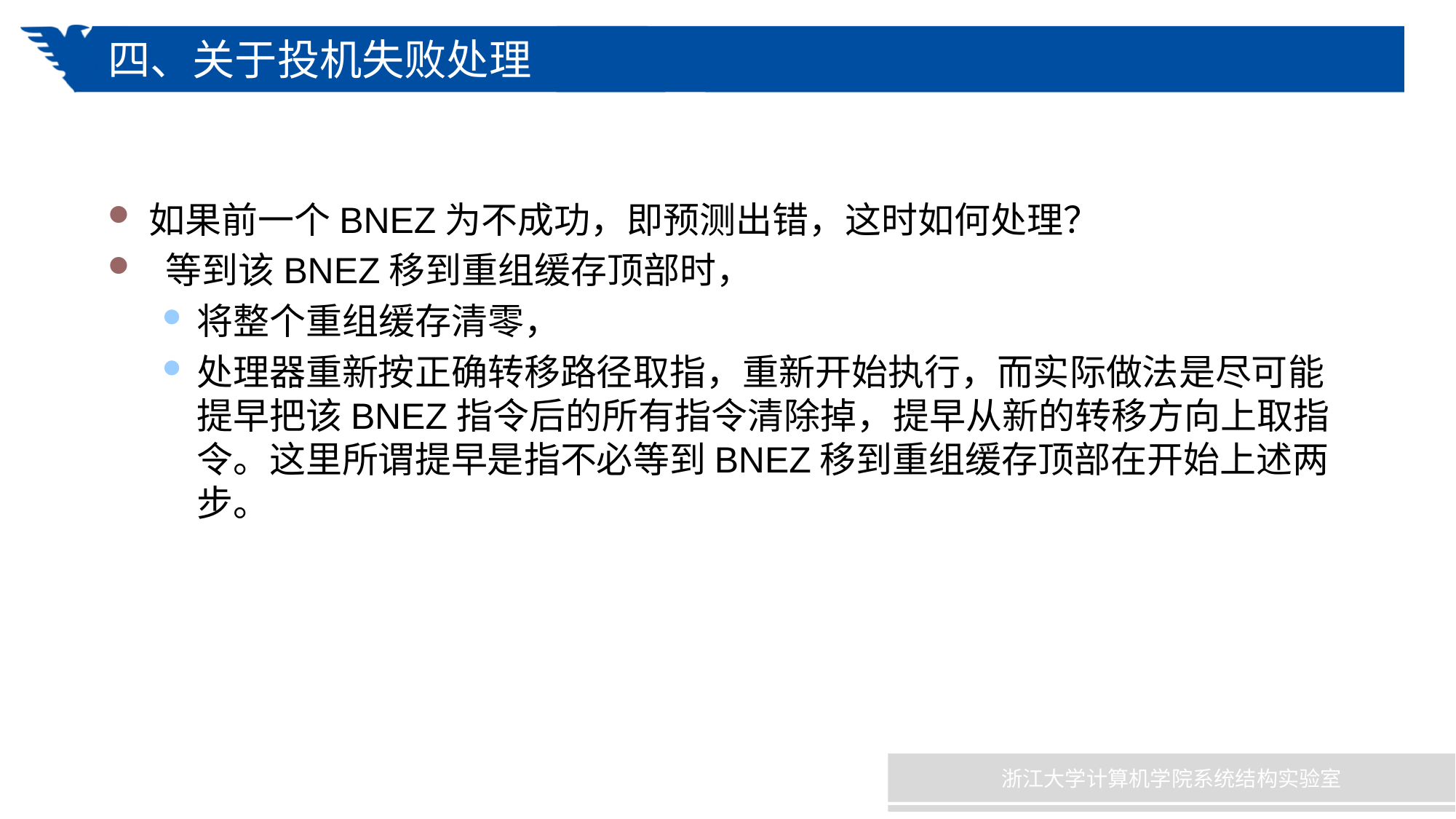

# 四、关于投机失败处理
如果前一个BNEZ为不成功，即预测出错，这时如何处理？
 等到该BNEZ移到重组缓存顶部时，
将整个重组缓存清零，
处理器重新按正确转移路径取指，重新开始执行，而实际做法是尽可能提早把该BNEZ指令后的所有指令清除掉，提早从新的转移方向上取指令。这里所谓提早是指不必等到BNEZ移到重组缓存顶部在开始上述两步。